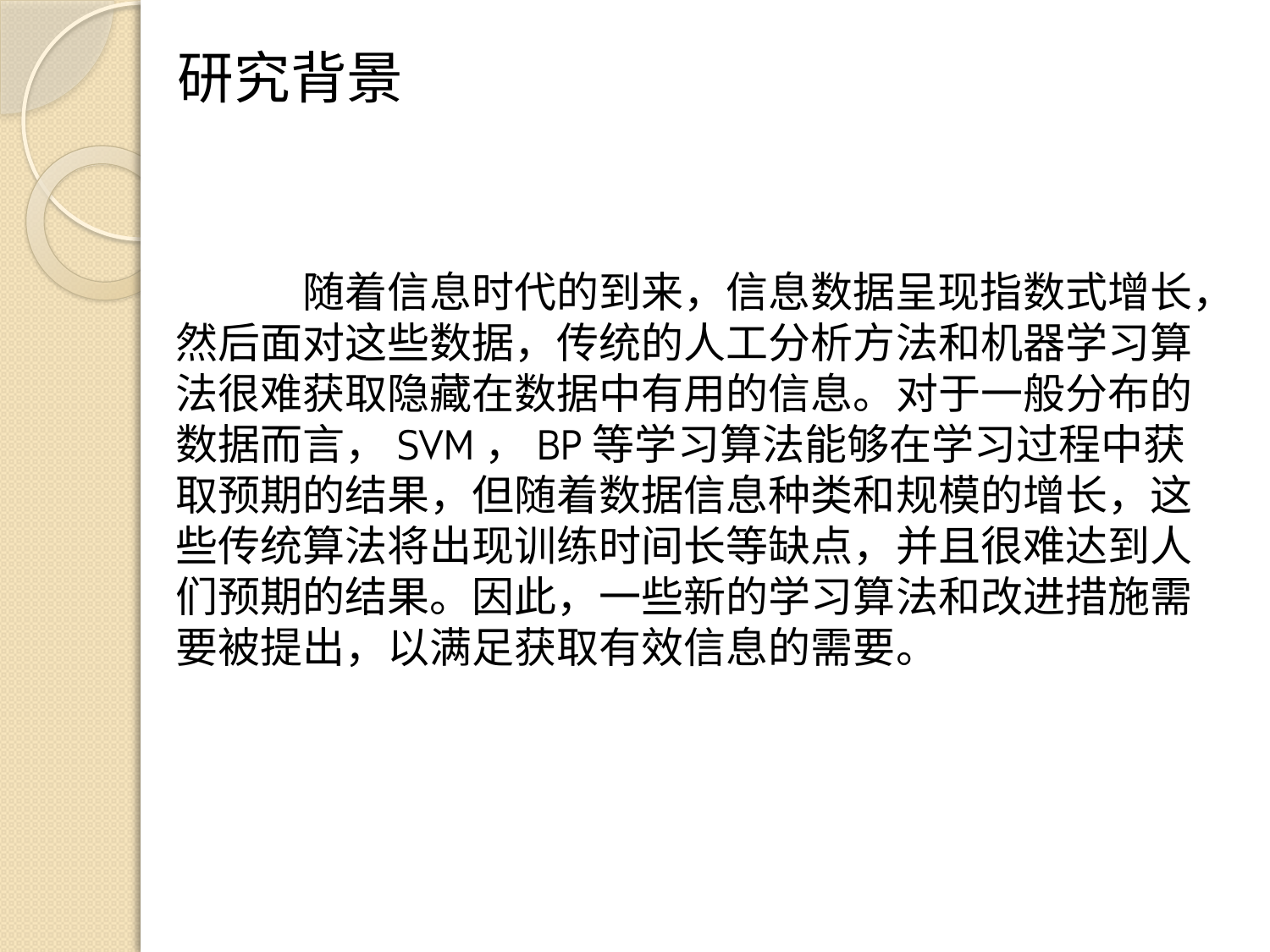

研究背景

	随着信息时代的到来，信息数据呈现指数式增长，然后面对这些数据，传统的人工分析方法和机器学习算法很难获取隐藏在数据中有用的信息。对于一般分布的数据而言，SVM，BP等学习算法能够在学习过程中获取预期的结果，但随着数据信息种类和规模的增长，这些传统算法将出现训练时间长等缺点，并且很难达到人们预期的结果。因此，一些新的学习算法和改进措施需要被提出，以满足获取有效信息的需要。